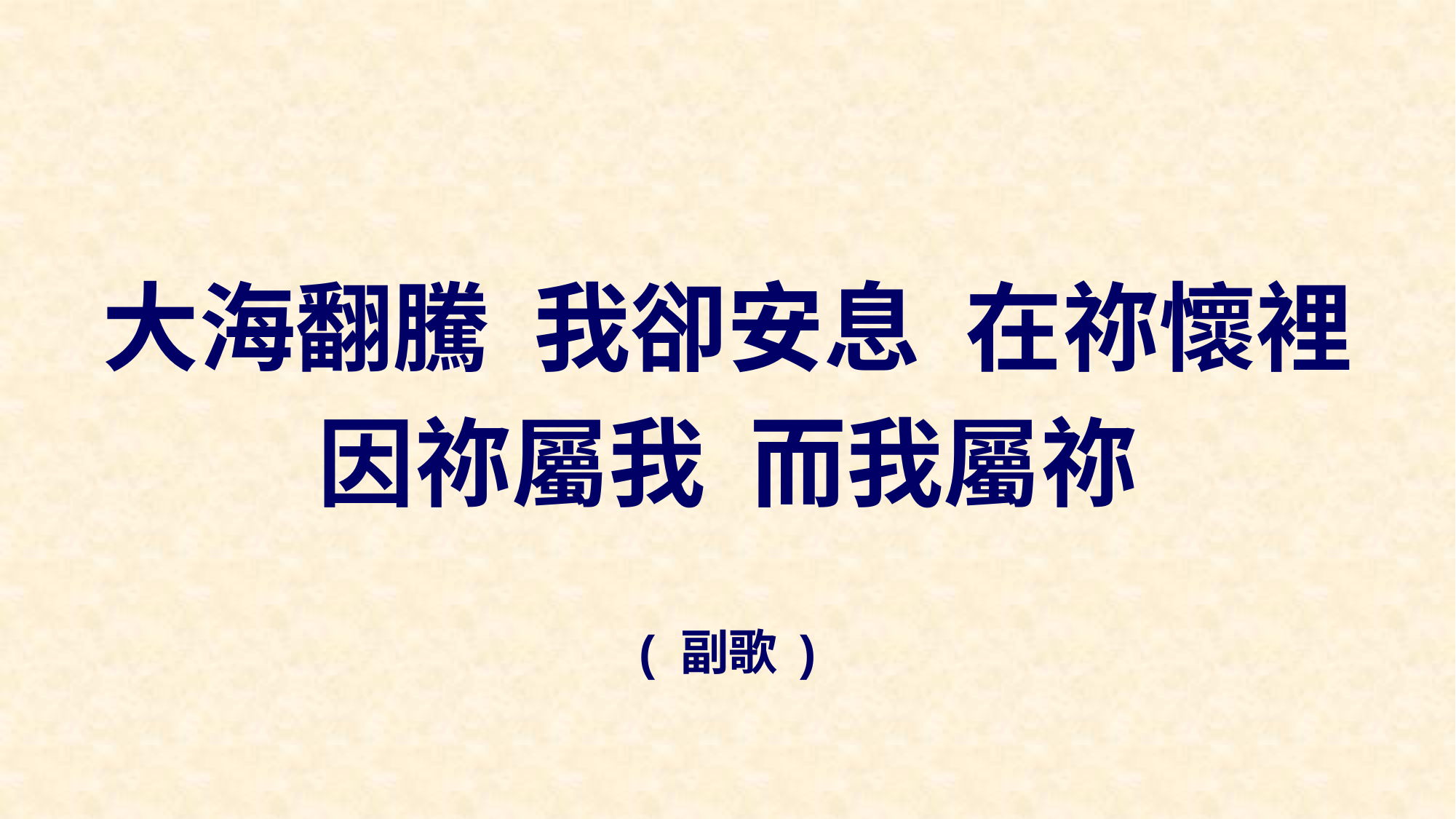

大海翻騰  我卻安息  在祢懷裡
因祢屬我  而我屬祢
( 副歌 )